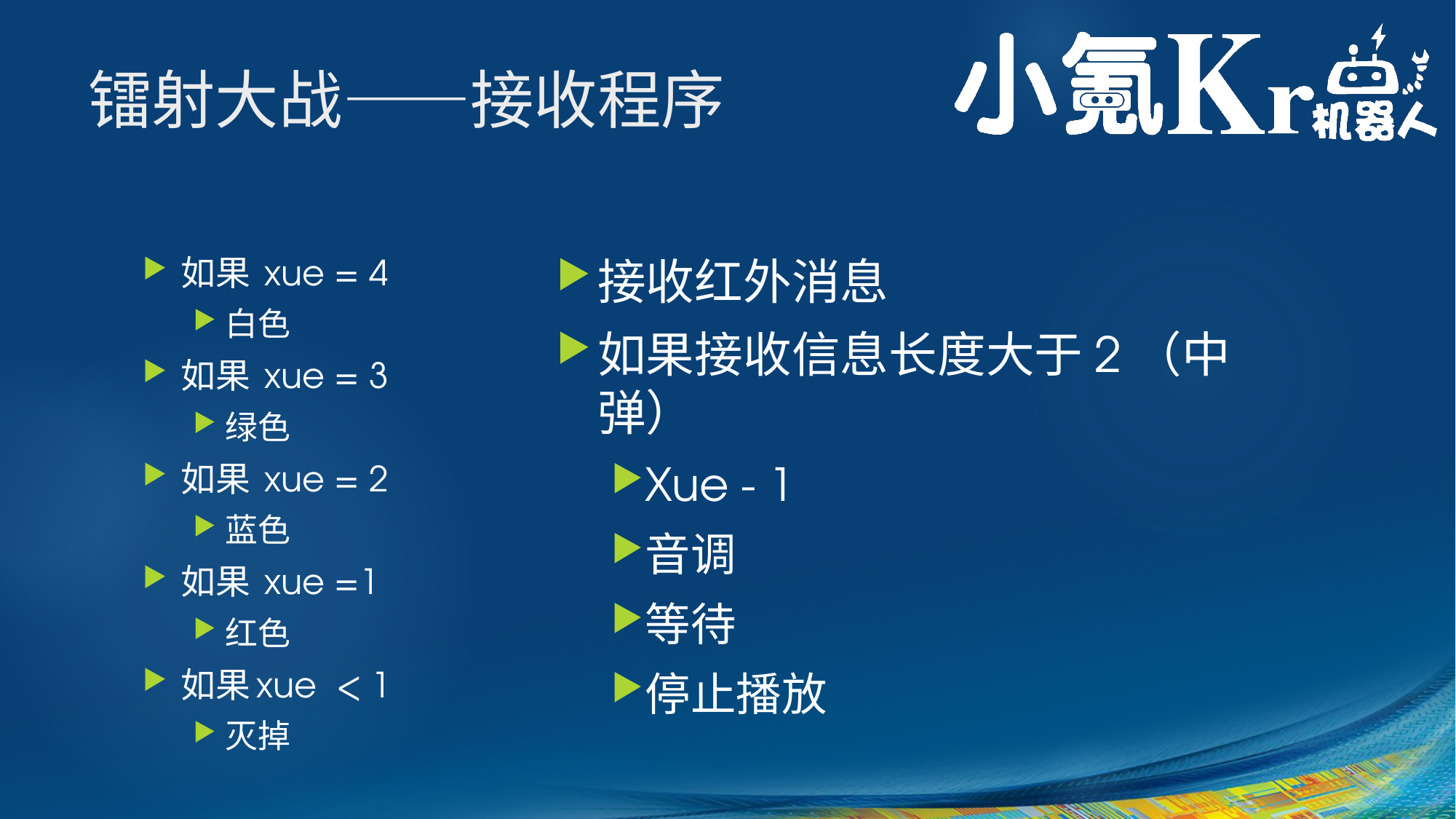

# 镭射大战——接收程序
如果 xue = 4
白色
如果 xue = 3
绿色
如果 xue = 2
蓝色
如果 xue =1
红色
如果xue  < 1
灭掉

接收红外消息
如果接收信息长度大于2（中弹）
Xue - 1
音调
等待
停止播放